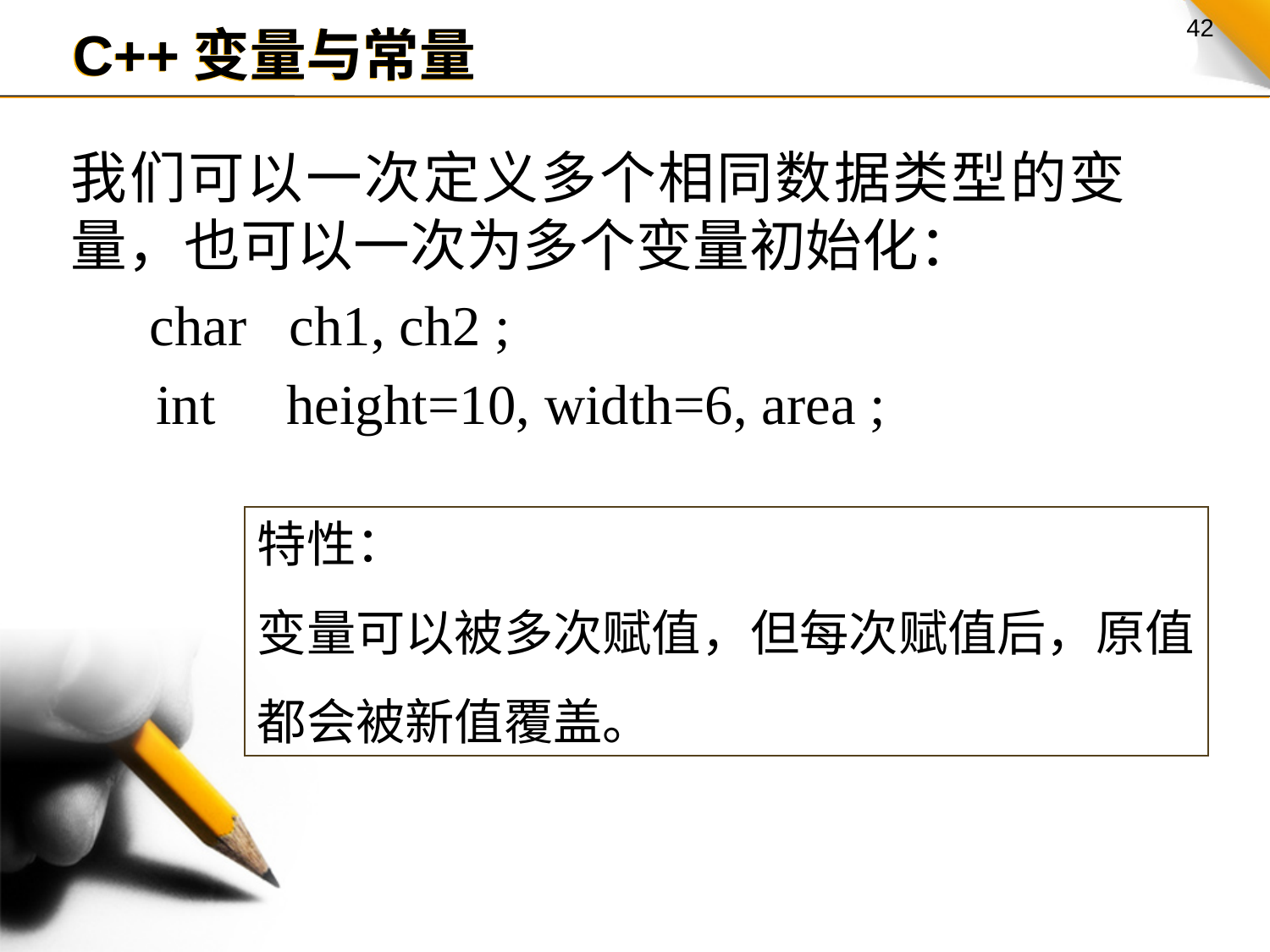

C++变量与常量
我们可以一次定义多个相同数据类型的变量，也可以一次为多个变量初始化：
     char   ch1, ch2 ;
      int     height=10, width=6, area ;
特性：
变量可以被多次赋值，但每次赋值后，原值都会被新值覆盖。